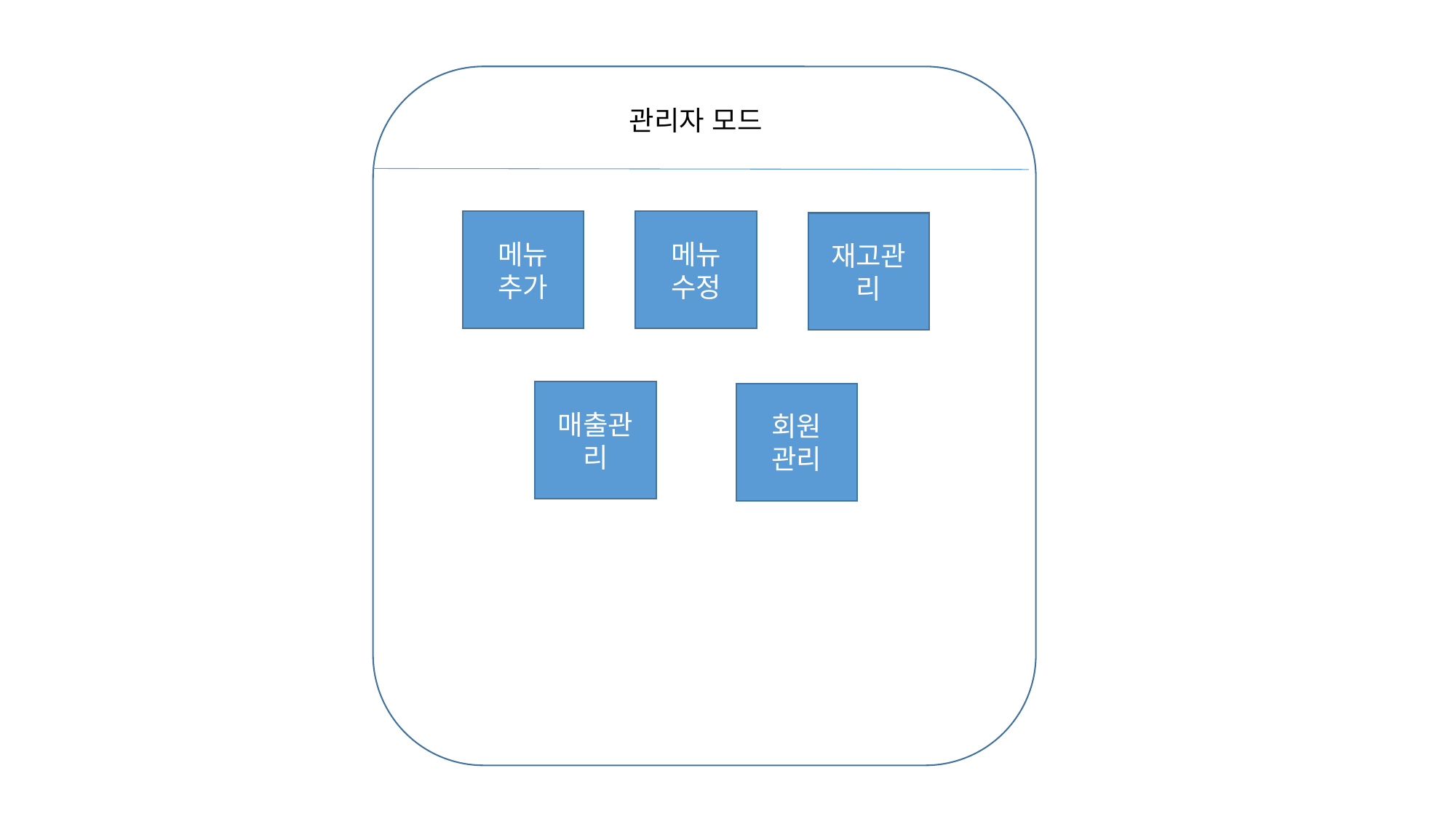

관리자 모드
메뉴 추가
메뉴 수정
재고관리
매출관리
회원 관리